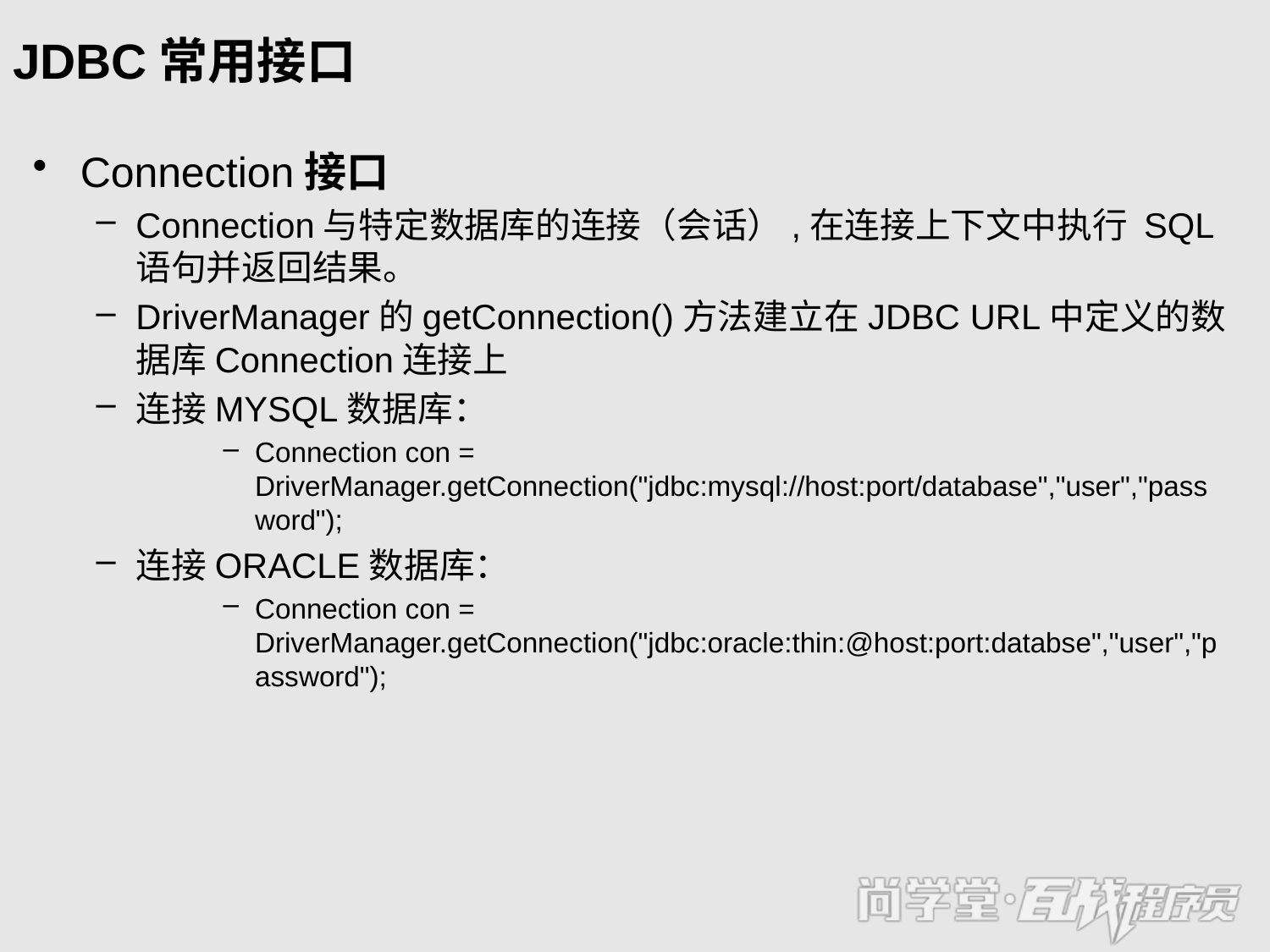

# JDBC常用接口
Connection接口
Connection与特定数据库的连接（会话）,在连接上下文中执行 SQL 语句并返回结果。
DriverManager的getConnection()方法建立在JDBC URL中定义的数据库Connection连接上
连接MYSQL数据库：
Connection con = DriverManager.getConnection("jdbc:mysql://host:port/database","user","password");
连接ORACLE数据库：
Connection con = DriverManager.getConnection("jdbc:oracle:thin:@host:port:databse","user","password");